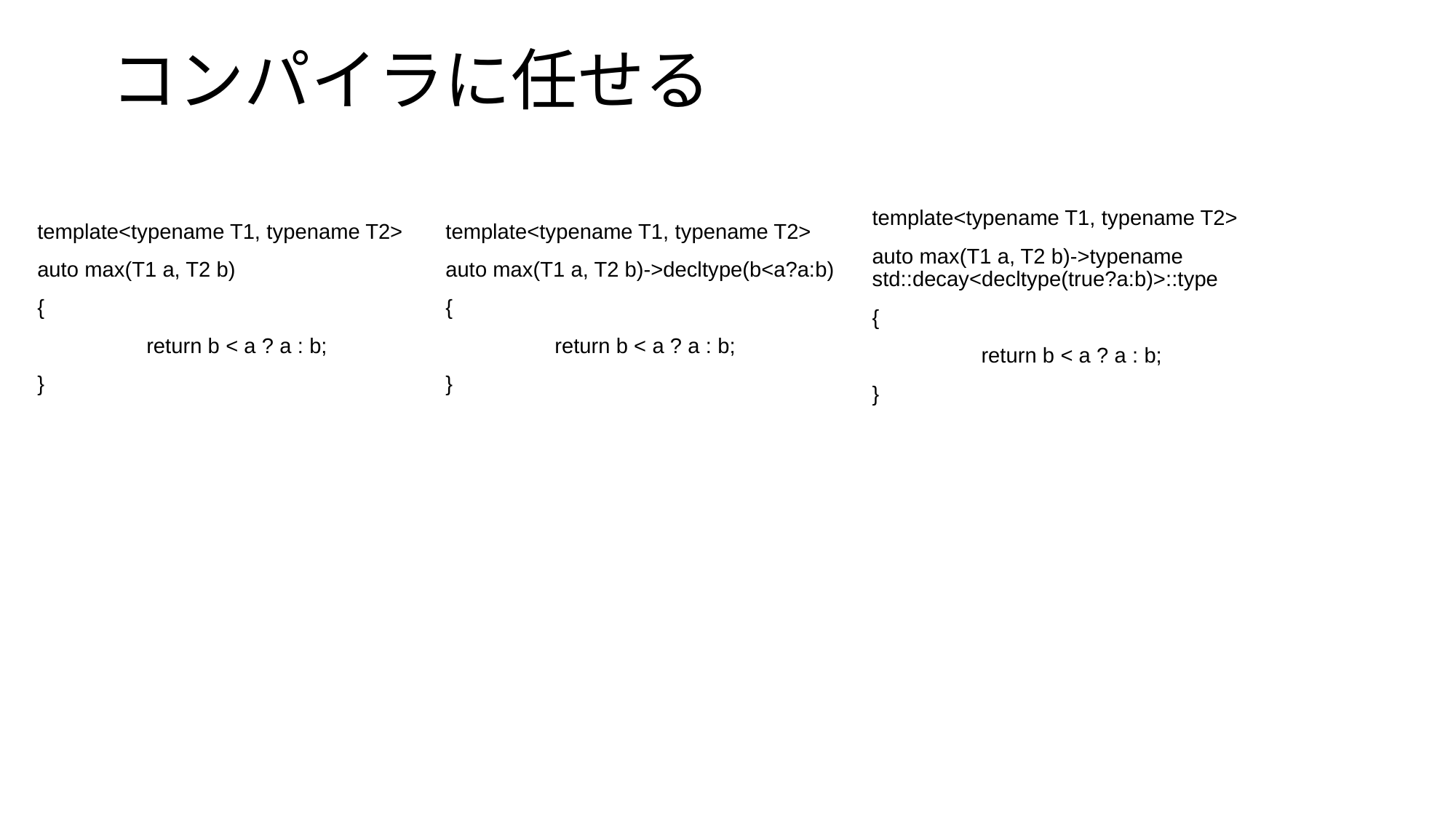

# コンパイラに任せる
template<typename T1, typename T2>
auto max(T1 a, T2 b)->typename std::decay<decltype(true?a:b)>::type
{
	return b < a ? a : b;
}
template<typename T1, typename T2>
auto max(T1 a, T2 b)
{
	return b < a ? a : b;
}
template<typename T1, typename T2>
auto max(T1 a, T2 b)->decltype(b<a?a:b)
{
	return b < a ? a : b;
}